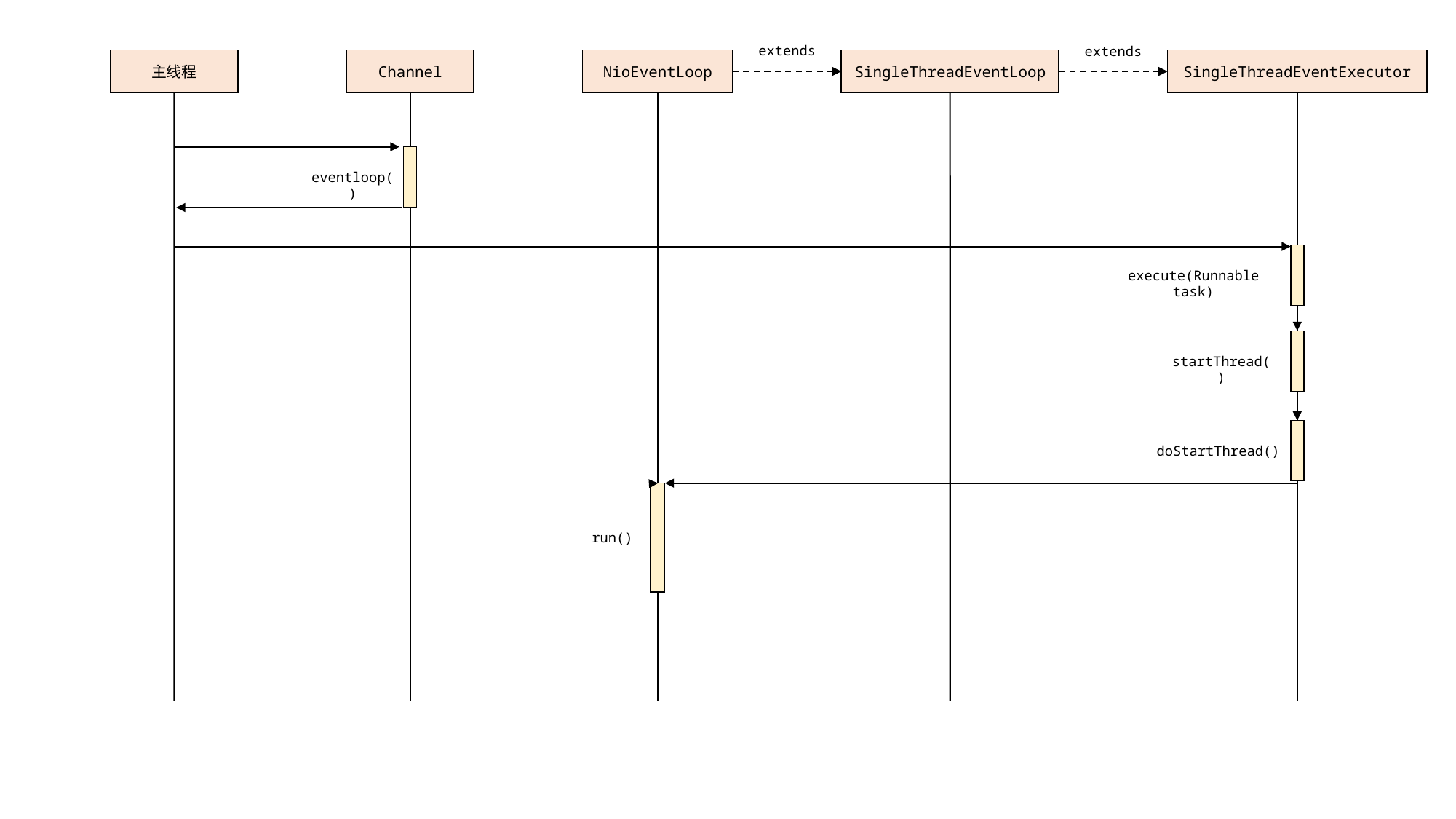

extends
extends
主线程
Channel
NioEventLoop
SingleThreadEventLoop
SingleThreadEventExecutor

eventloop()

execute(Runnable task)

startThread()

doStartThread()

run()